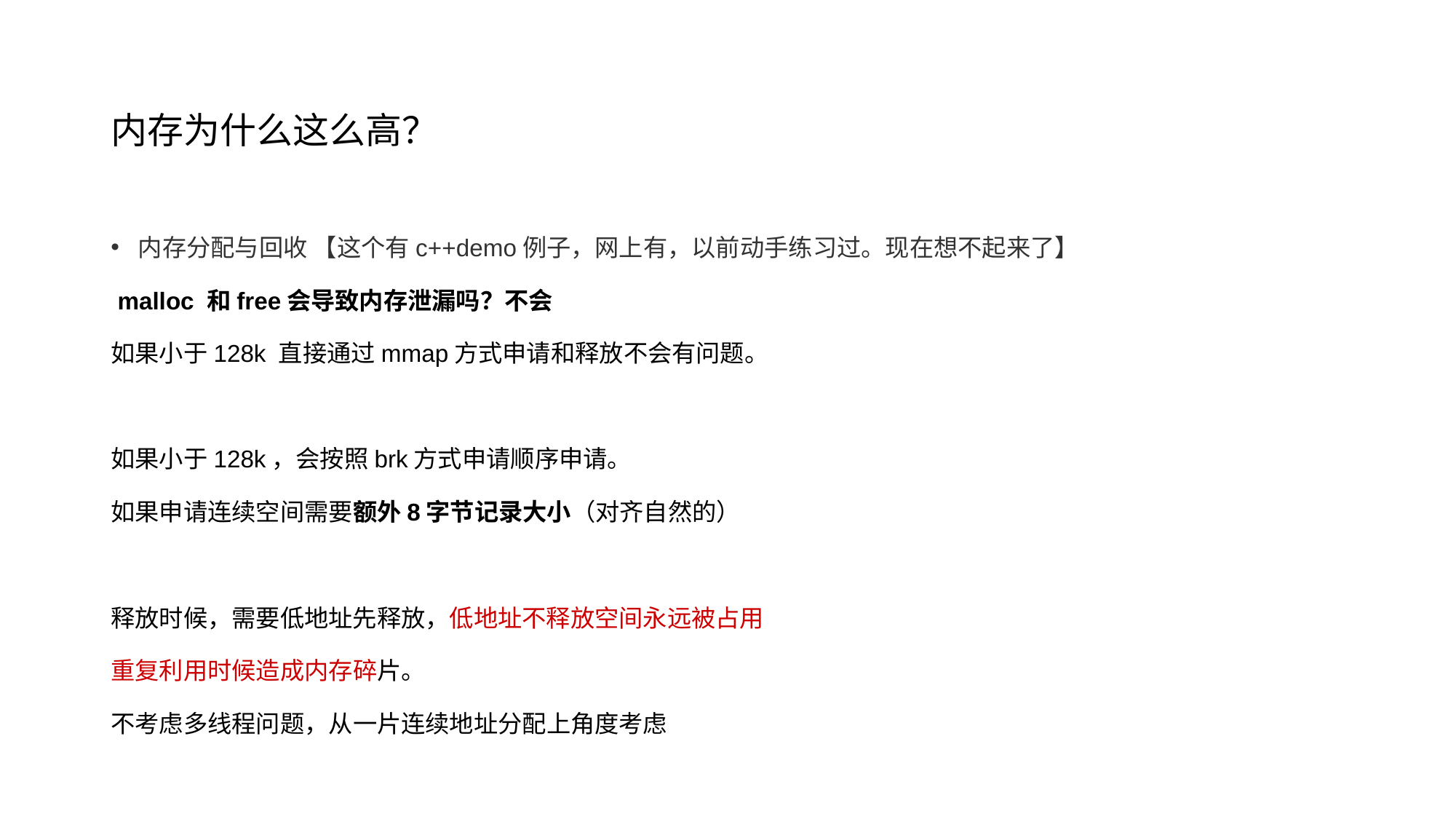

# 内存为什么这么高？
内存分配与回收 【这个有c++demo例子，网上有，以前动手练习过。现在想不起来了】
 malloc 和free会导致内存泄漏吗？不会
如果小于128k 直接通过mmap方式申请和释放不会有问题。

如果小于128k，会按照brk方式申请顺序申请。
如果申请连续空间需要额外8字节记录大小（对齐自然的）

释放时候，需要低地址先释放，低地址不释放空间永远被占用
重复利用时候造成内存碎片。
不考虑多线程问题，从一片连续地址分配上角度考虑